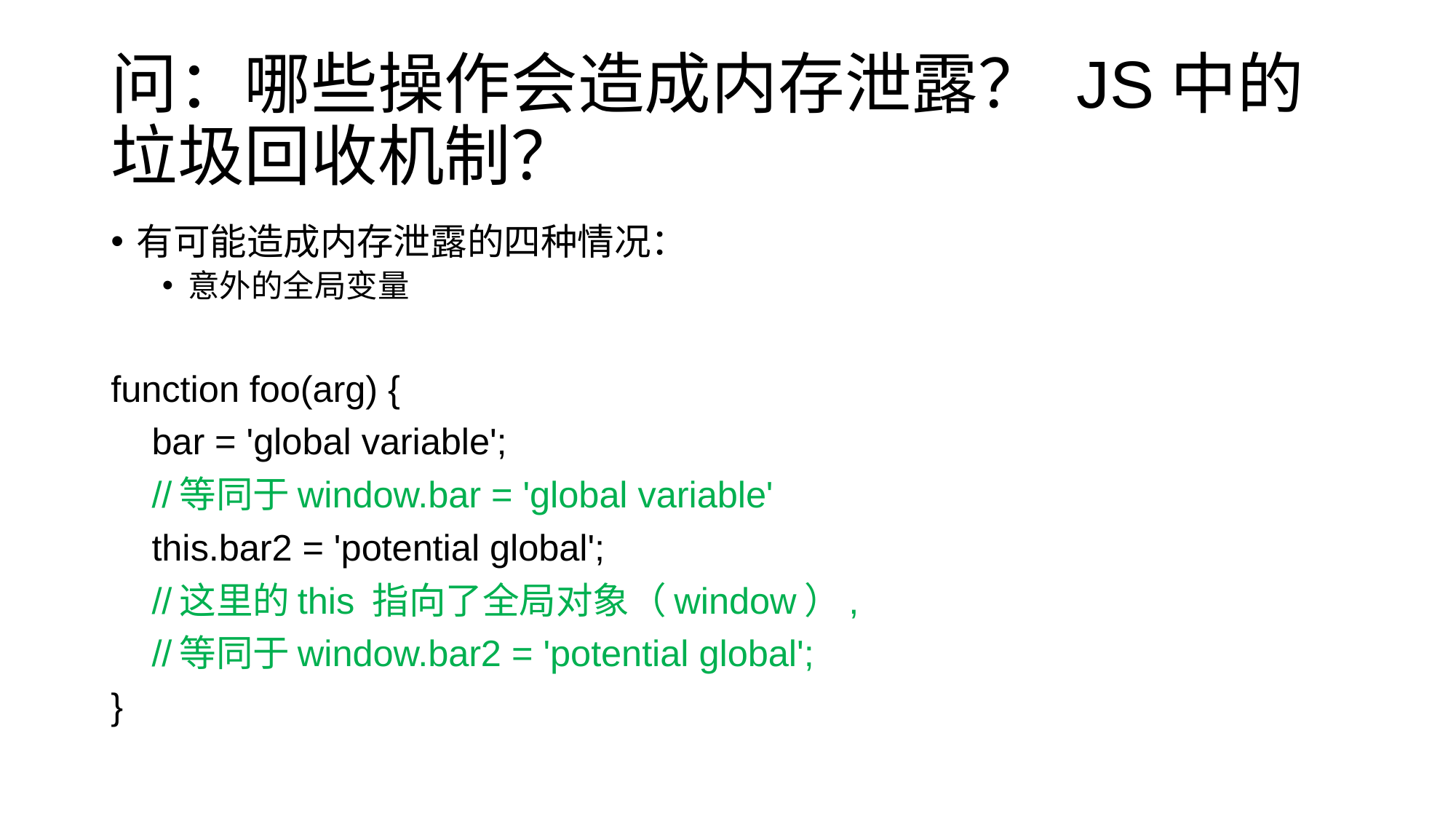

# 问：哪些操作会造成内存泄露？ JS中的垃圾回收机制？
有可能造成内存泄露的四种情况：
意外的全局变量

function foo(arg) {
    bar = 'global variable';
    //等同于window.bar = 'global variable'
    this.bar2 = 'potential global';
    //这里的this 指向了全局对象（window）,
    //等同于window.bar2 = 'potential global';
}